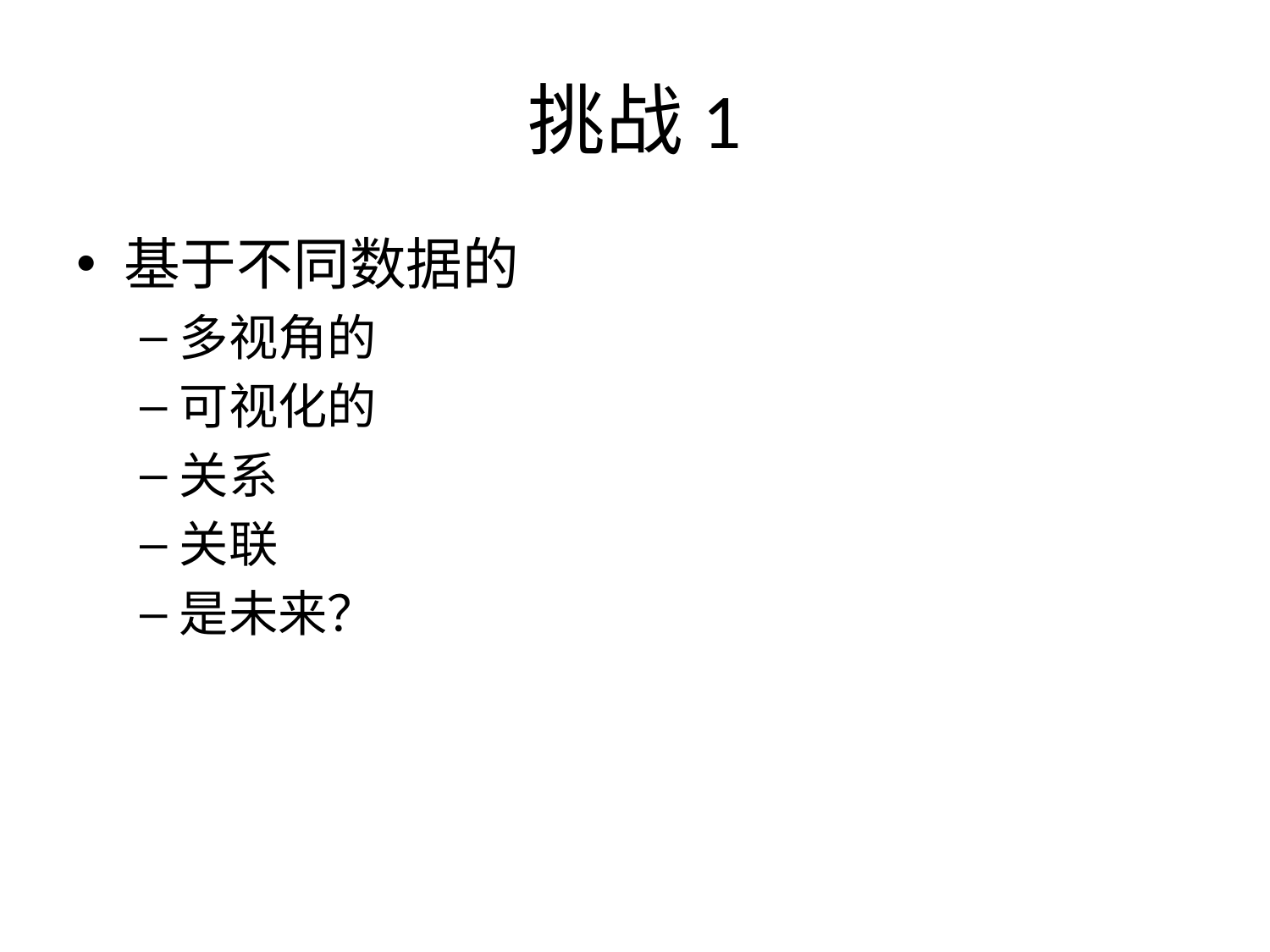

# 挑战1
基于不同数据的
多视角的
可视化的
关系
关联
是未来？